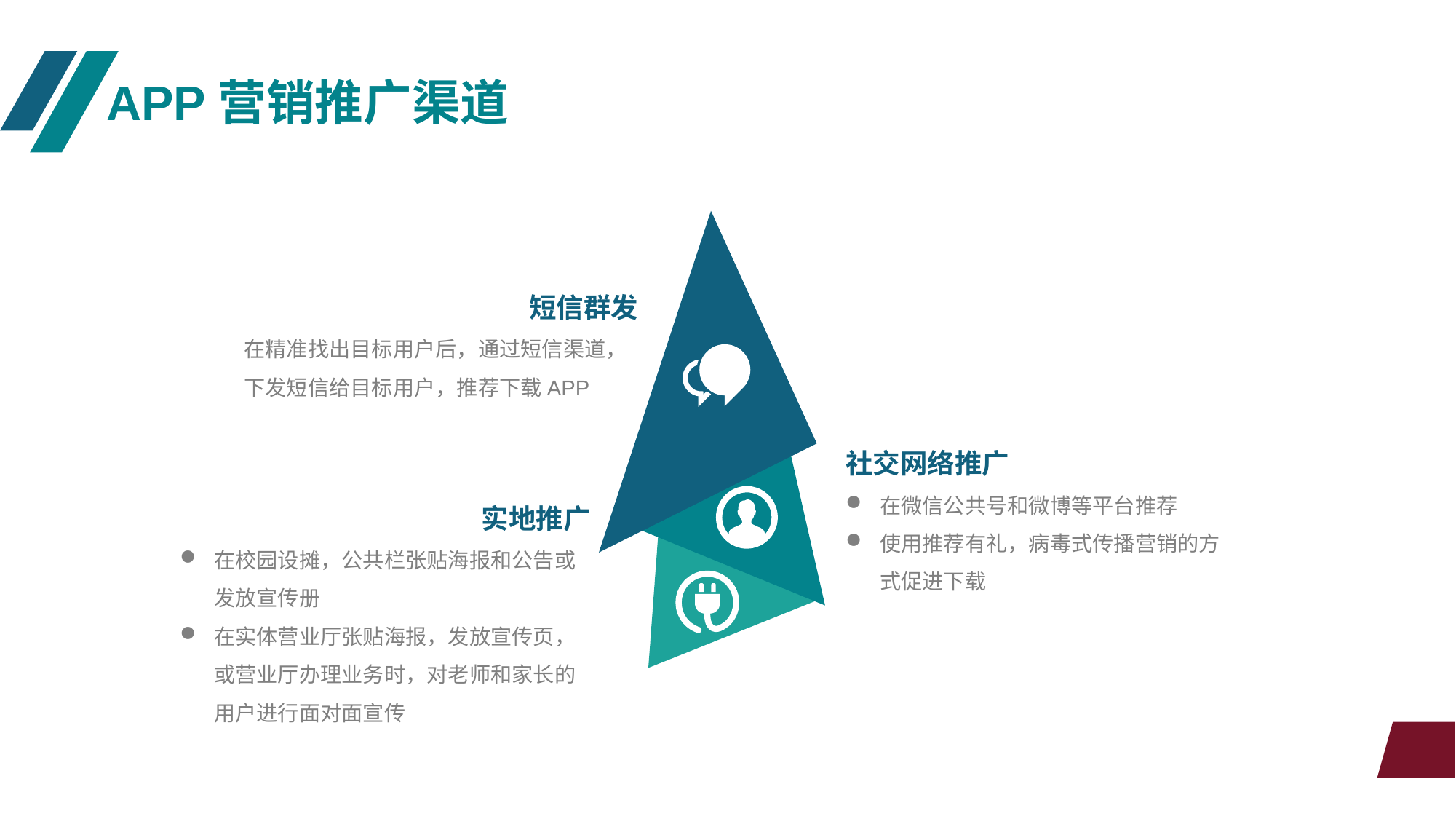

APP营销推广渠道

短信群发
在精准找出目标用户后，通过短信渠道，下发短信给目标用户，推荐下载APP

社交网络推广
在微信公共号和微博等平台推荐
使用推荐有礼，病毒式传播营销的方式促进下载
实地推广
在校园设摊，公共栏张贴海报和公告或发放宣传册
在实体营业厅张贴海报，发放宣传页，或营业厅办理业务时，对老师和家长的用户进行面对面宣传

16